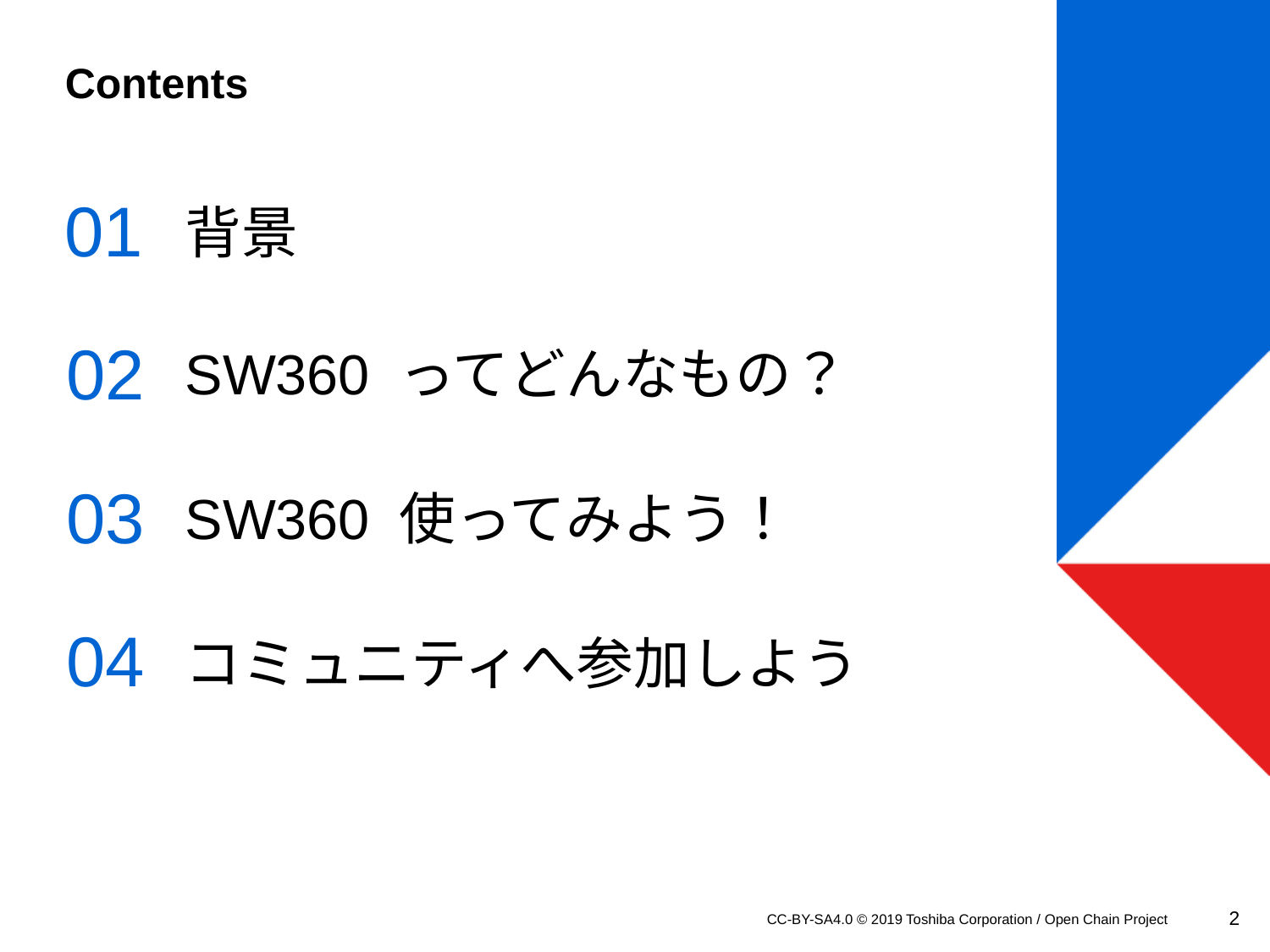

# Contents
01
背景
02
SW360 ってどんなもの？
03
SW360 使ってみよう！
04
コミュニティへ参加しよう